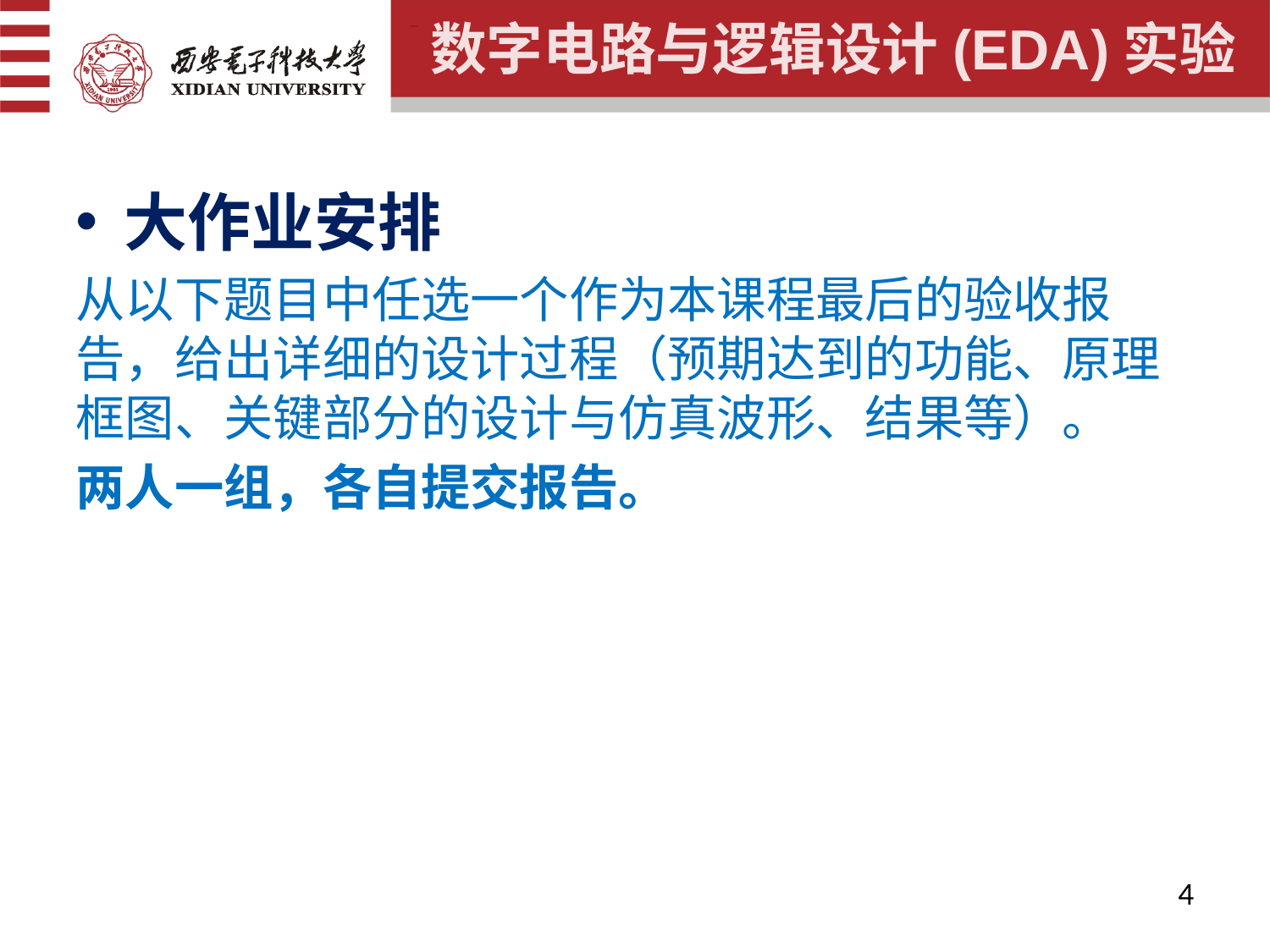

大作业安排
从以下题目中任选一个作为本课程最后的验收报告，给出详细的设计过程（预期达到的功能、原理框图、关键部分的设计与仿真波形、结果等）。
两人一组，各自提交报告。